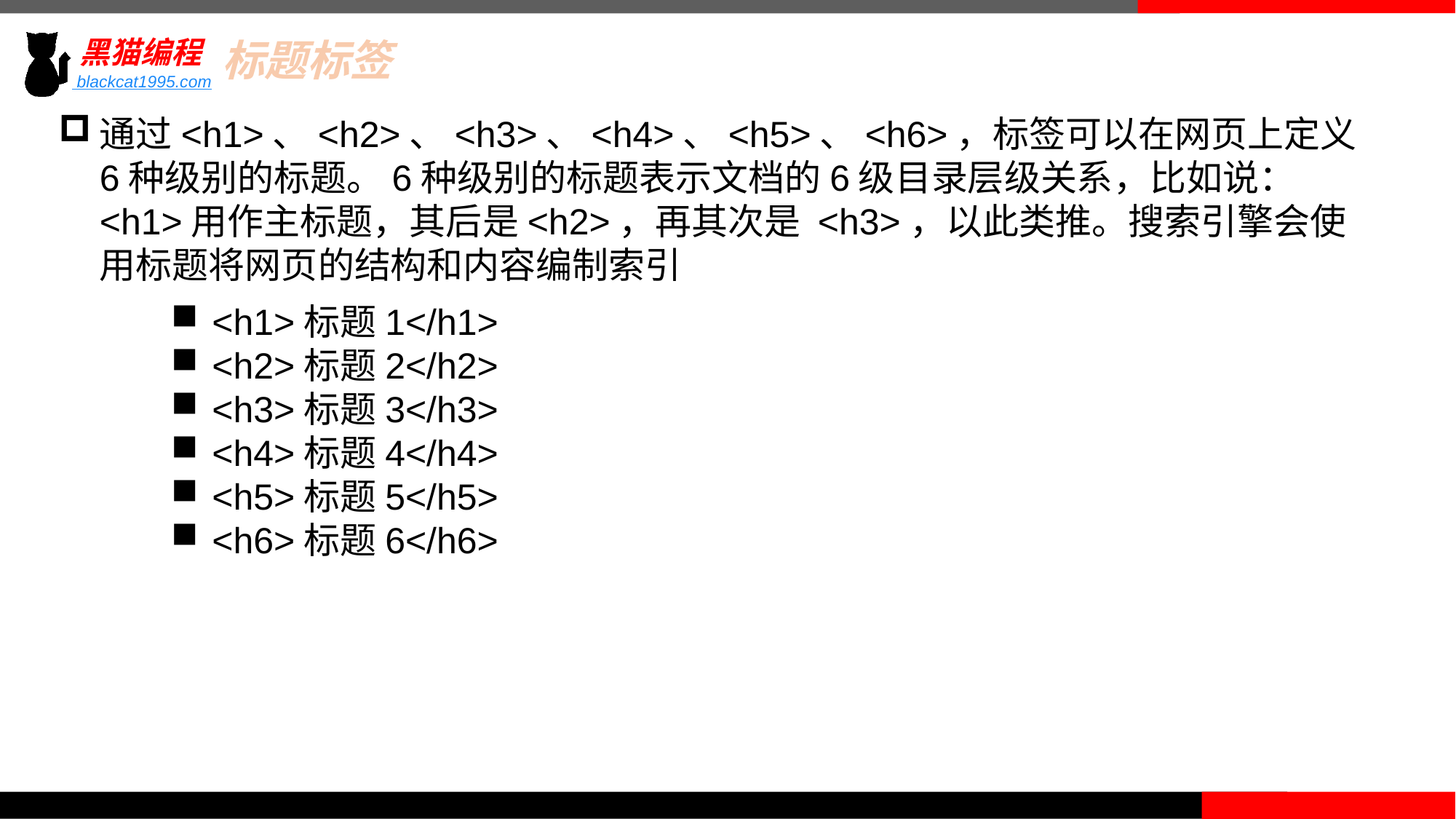

标题标签
通过<h1>、<h2>、<h3>、<h4>、<h5>、<h6>，标签可以在网页上定义6种级别的标题。6种级别的标题表示文档的6级目录层级关系，比如说： <h1>用作主标题，其后是<h2>，再其次是 <h3>，以此类推。搜索引擎会使用标题将网页的结构和内容编制索引
<h1>标题1</h1>
<h2>标题2</h2>
<h3>标题3</h3>
<h4>标题4</h4>
<h5>标题5</h5>
<h6>标题6</h6>